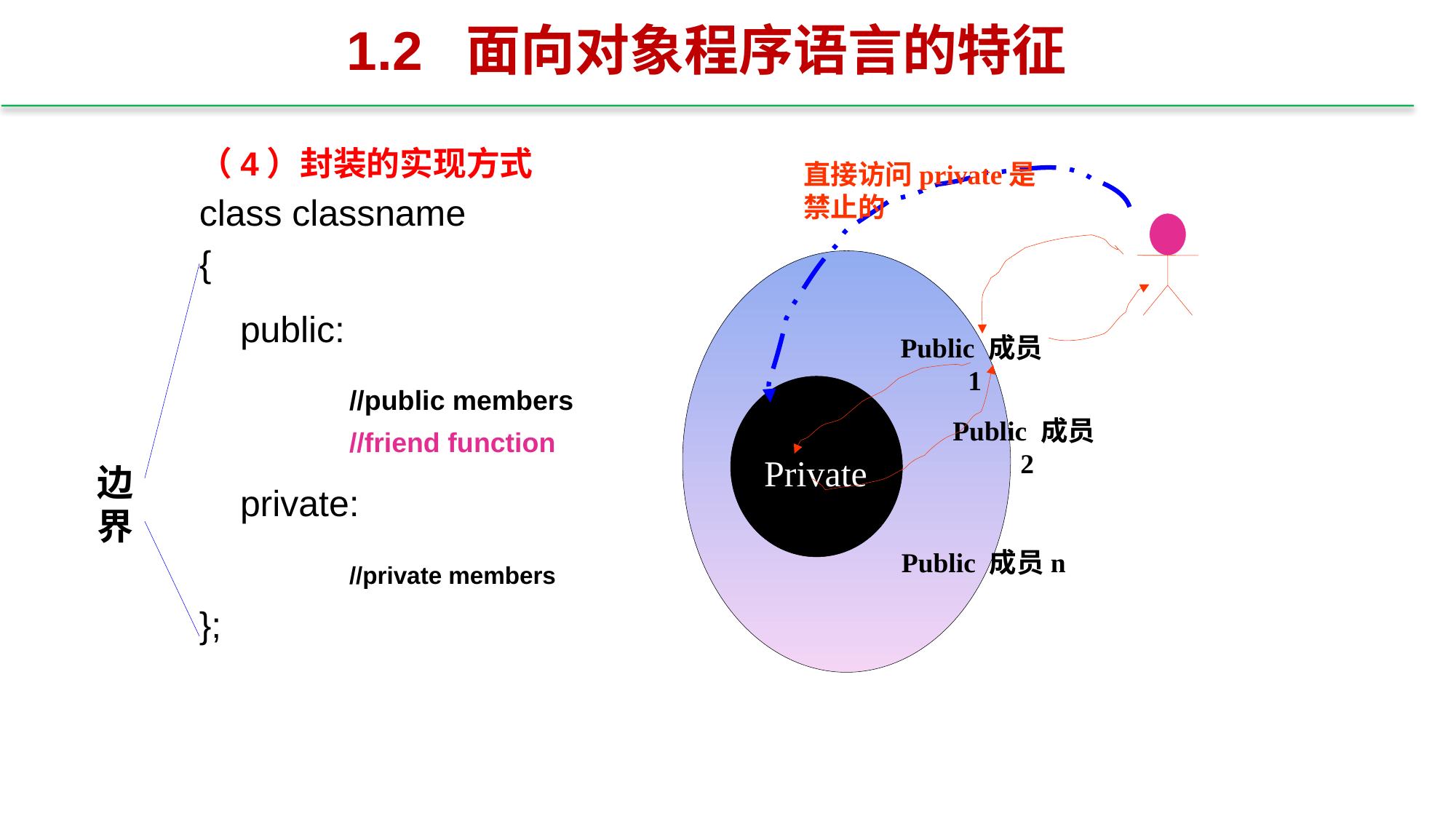

# 1.2  面向对象程序语言的特征
（4）封装的实现方式
class classname
{
	public:
		//public members
		//friend function
	private:
		//private members
};
直接访问private是禁止的

Public 成员1

Public 成员2
Private
边界

Public 成员n